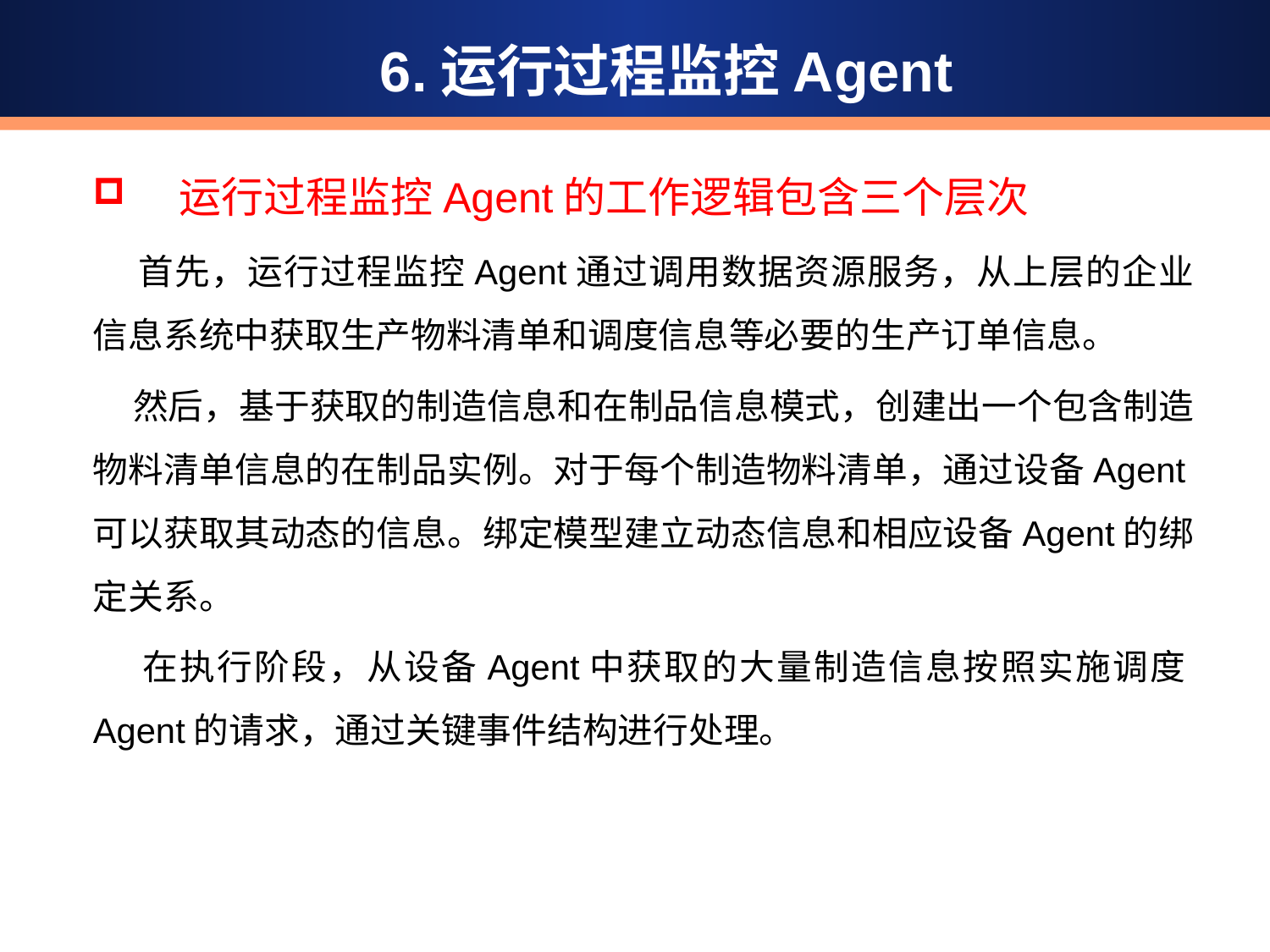

6.运行过程监控Agent
运行过程监控Agent的工作逻辑包含三个层次
    首先，运行过程监控Agent通过调用数据资源服务，从上层的企业信息系统中获取生产物料清单和调度信息等必要的生产订单信息。
    然后，基于获取的制造信息和在制品信息模式，创建出一个包含制造物料清单信息的在制品实例。对于每个制造物料清单，通过设备Agent可以获取其动态的信息。绑定模型建立动态信息和相应设备Agent的绑定关系。
    在执行阶段，从设备Agent中获取的大量制造信息按照实施调度Agent的请求，通过关键事件结构进行处理。